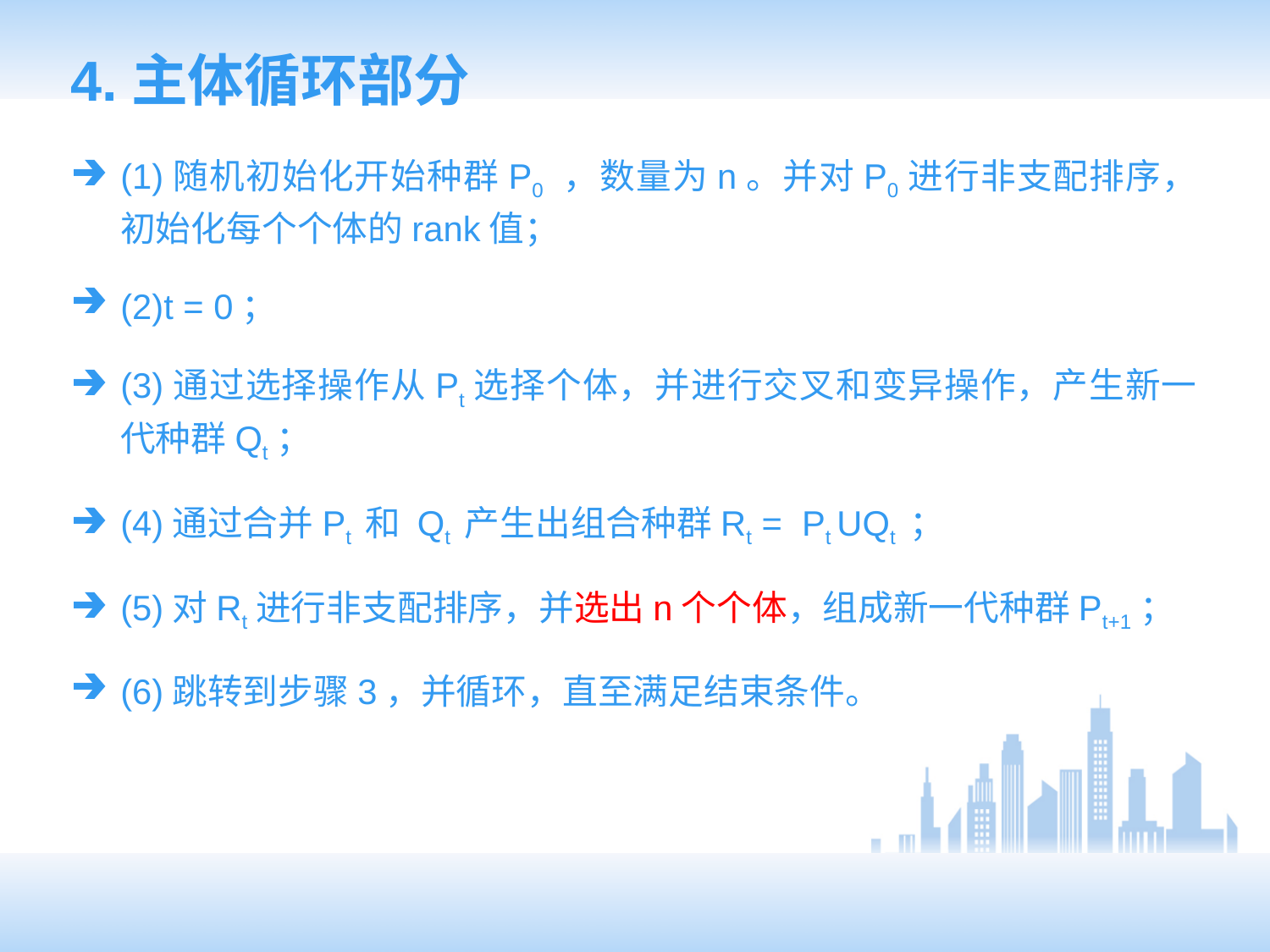

# 4.主体循环部分
(1)随机初始化开始种群P0 ，数量为n。并对P0进行非支配排序，初始化每个个体的rank值；
(2)t = 0；
(3)通过选择操作从Pt选择个体，并进行交叉和变异操作，产生新一代种群Qt；
(4)通过合并Pt 和 Qt 产生出组合种群Rt =  Pt UQt ；
(5)对Rt进行非支配排序，并选出n个个体，组成新一代种群Pt+1；
(6)跳转到步骤3，并循环，直至满足结束条件。

17